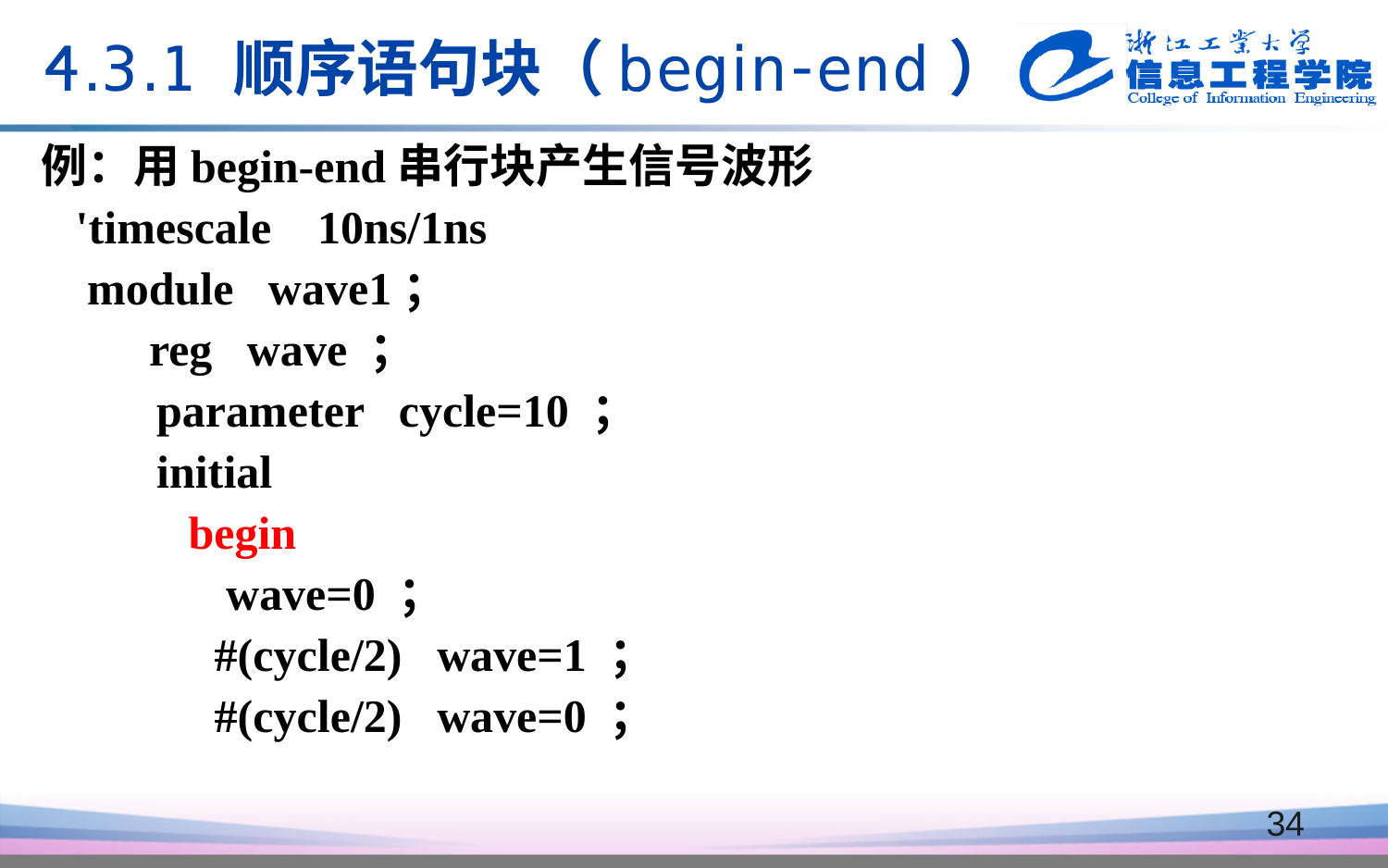

4.3.1 顺序语句块（begin-end）
例：用begin-end串行块产生信号波形
   'timescale    10ns/1ns
    module   wave1；
    reg   wave ；
    parameter   cycle=10 ；
    initial
	   begin
          wave=0 ；
	#(cycle/2)   wave=1 ；
	#(cycle/2)   wave=0 ；
34